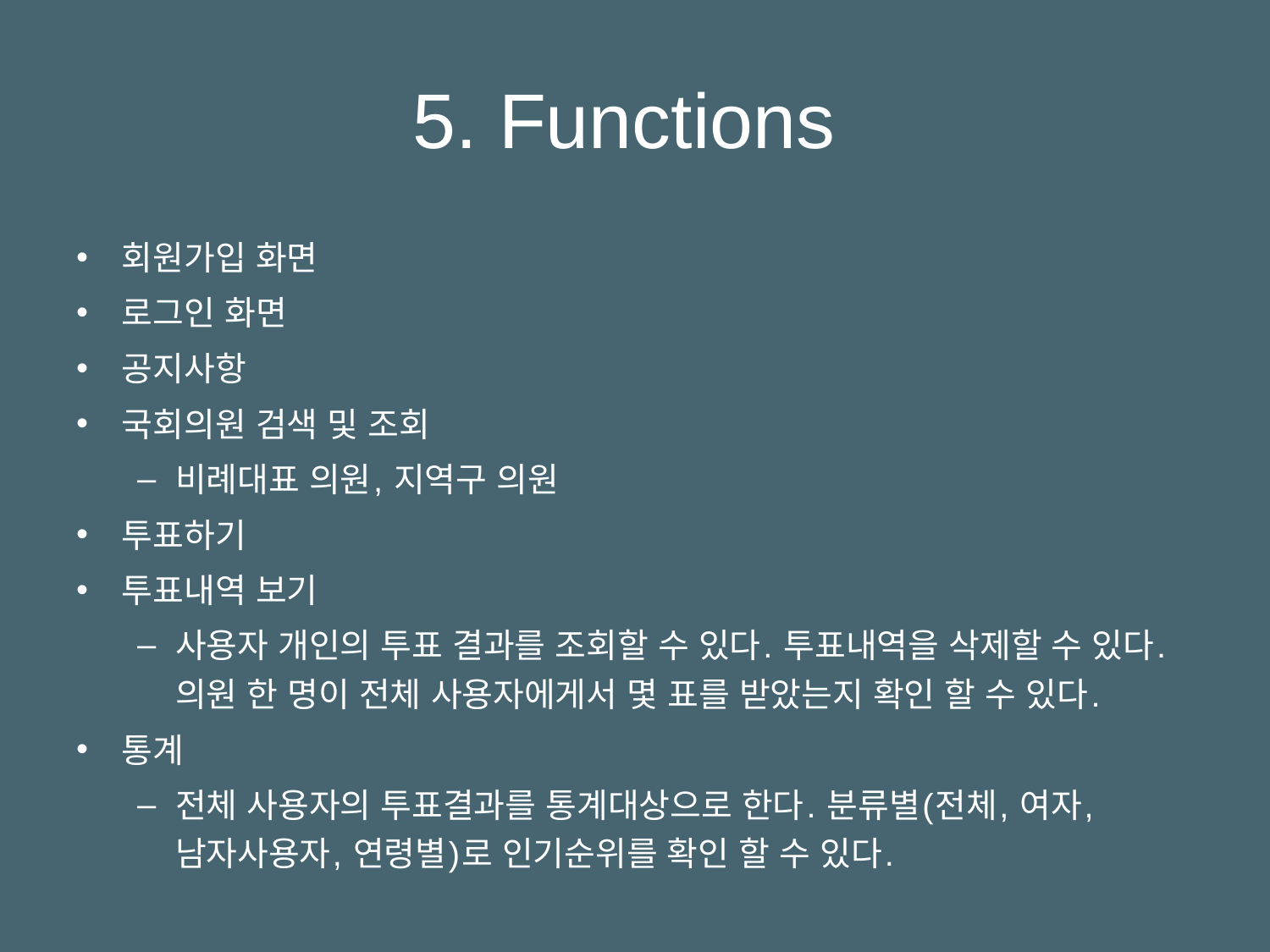

# 5. Functions
회원가입 화면
로그인 화면
공지사항
국회의원 검색 및 조회
비례대표 의원, 지역구 의원
투표하기
투표내역 보기
사용자 개인의 투표 결과를 조회할 수 있다. 투표내역을 삭제할 수 있다. 의원 한 명이 전체 사용자에게서 몇 표를 받았는지 확인 할 수 있다.
통계
전체 사용자의 투표결과를 통계대상으로 한다. 분류별(전체, 여자, 남자사용자, 연령별)로 인기순위를 확인 할 수 있다.